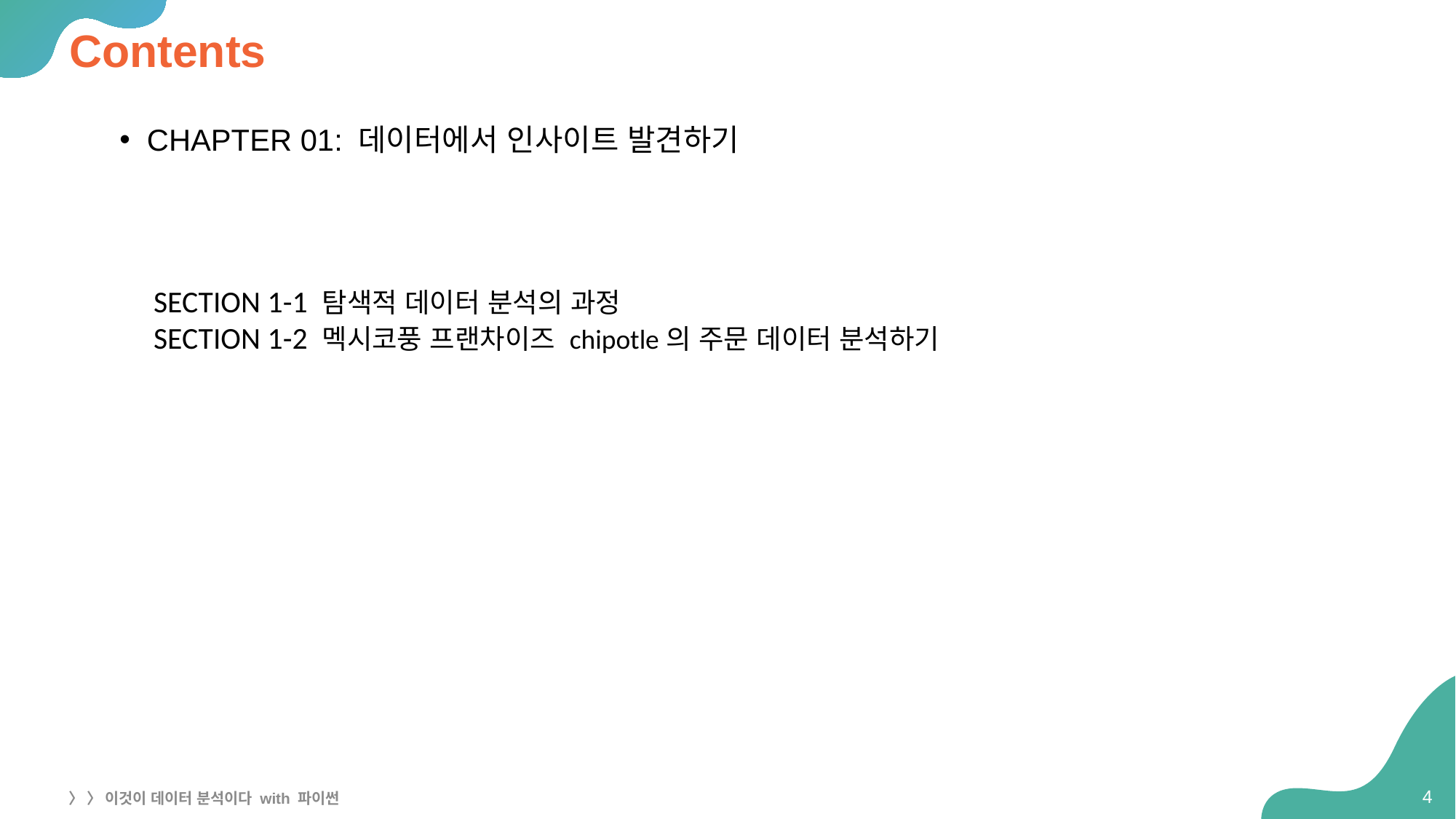

# Contents
CHAPTER 01: 데이터에서 인사이트 발견하기

SECTION 1-1 탐색적 데이터 분석의 과정
SECTION 1-2 멕시코풍 프랜차이즈 chipotle의 주문 데이터 분석하기
4
〉 〉 이것이 데이터 분석이다 with 파이썬